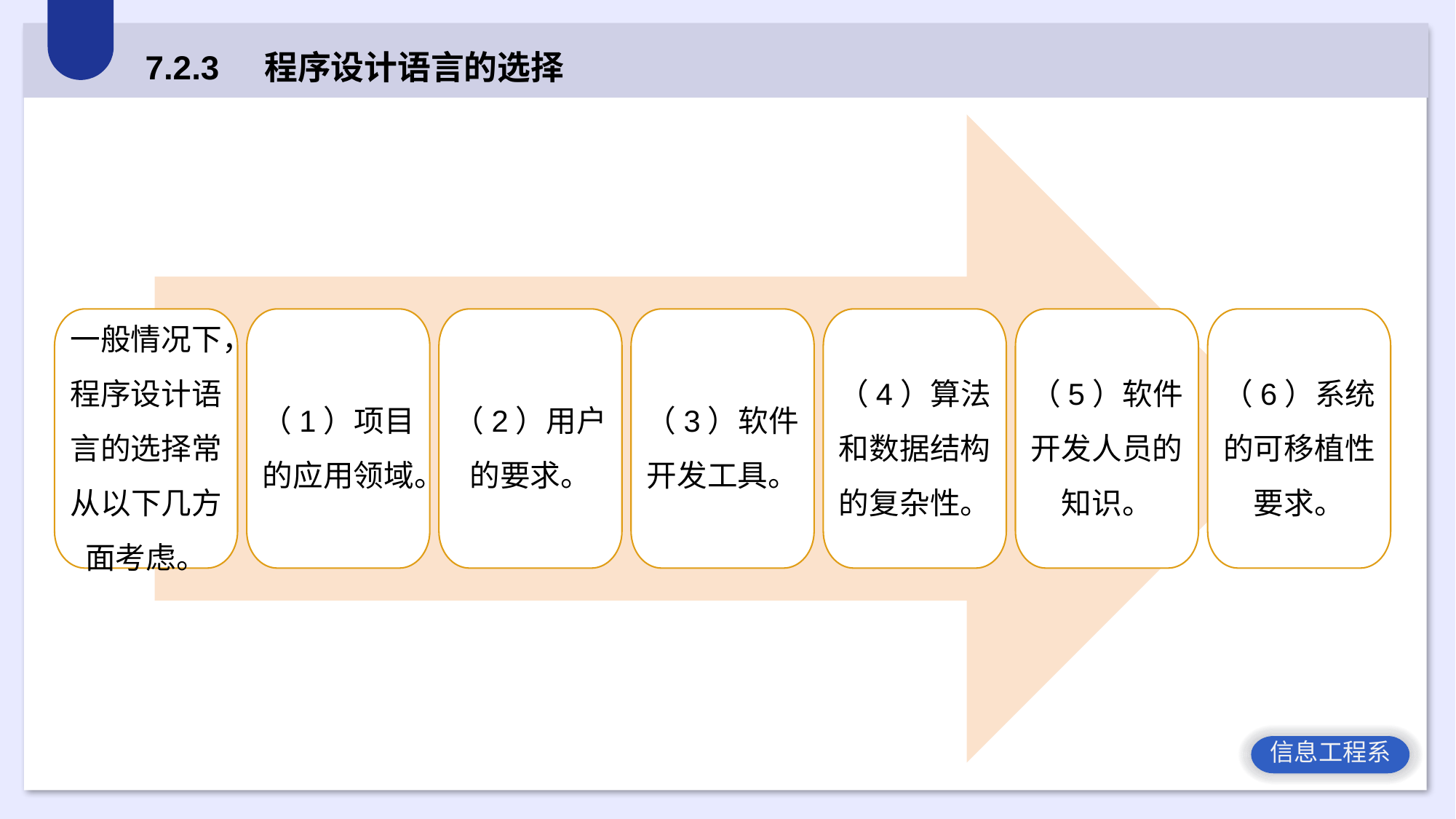

7.2.3    程序设计语言的选择

一般情况下，程序设计语言的选择常从以下几方面考虑。
（1）项目的应用领域。
（2）用户的要求。
（3）软件开发工具。
（4）算法和数据结构的复杂性。
（5）软件开发人员的知识。
（6）系统的可移植性要求。